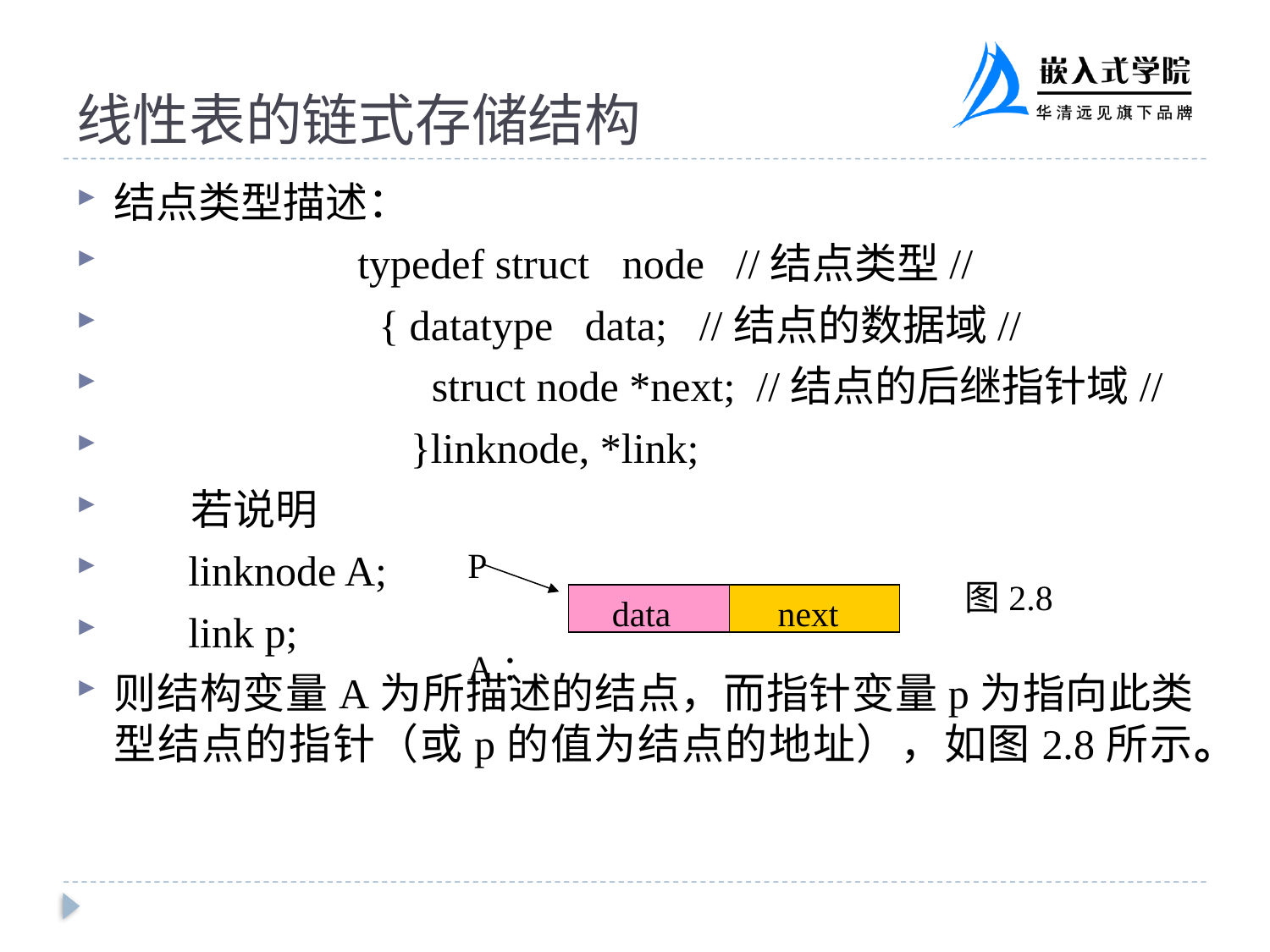

# 线性表的链式存储结构
结点类型描述：
                       typedef struct	node   //结点类型//
		 { datatype   data;   //结点的数据域//
		      struct node *next;  //结点的后继指针域//
		    }linknode, *link;
       若说明
       linknode A;
       link p;
则结构变量A为所描述的结点，而指针变量p为指向此类型结点的指针（或p的值为结点的地址），如图2.8所示。

P
     A：

       data
        next

图2.8
62